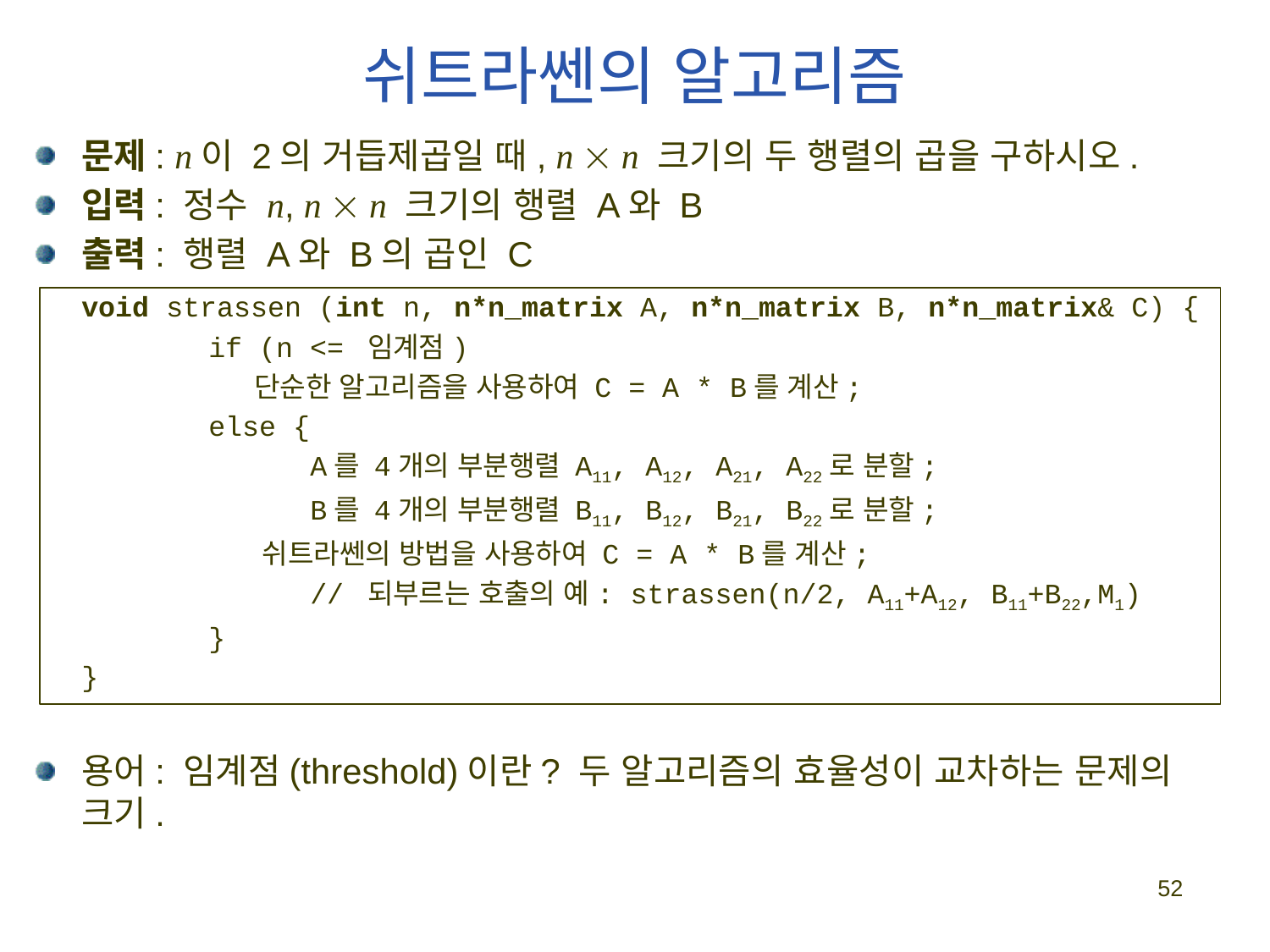

# 쉬트라쎈의 알고리즘
문제: n이 2의 거듭제곱일 때, n × n 크기의 두 행렬의 곱을 구하시오.
입력: 정수 n, n × n 크기의 행렬 A와 B
출력: 행렬 A와 B의 곱인 C
	void strassen (int n, n*n_matrix A, n*n_matrix B, n*n_matrix& C) {
		if (n <= 임계점)
		     단순한 알고리즘을 사용하여 C = A * B를 계산;
		else {
		      A를 4개의 부분행렬 A11, A12, A21, A22로 분할;
		      B를 4개의 부분행렬 B11, B12, B21, B22로 분할;
		      쉬트라쎈의 방법을 사용하여 C = A * B를 계산;
		      // 되부르는 호출의 예: strassen(n/2, A11+A12, B11+B22,M1)
		}
	}

용어: 임계점(threshold)이란? 두 알고리즘의 효율성이 교차하는 문제의 크기.

52